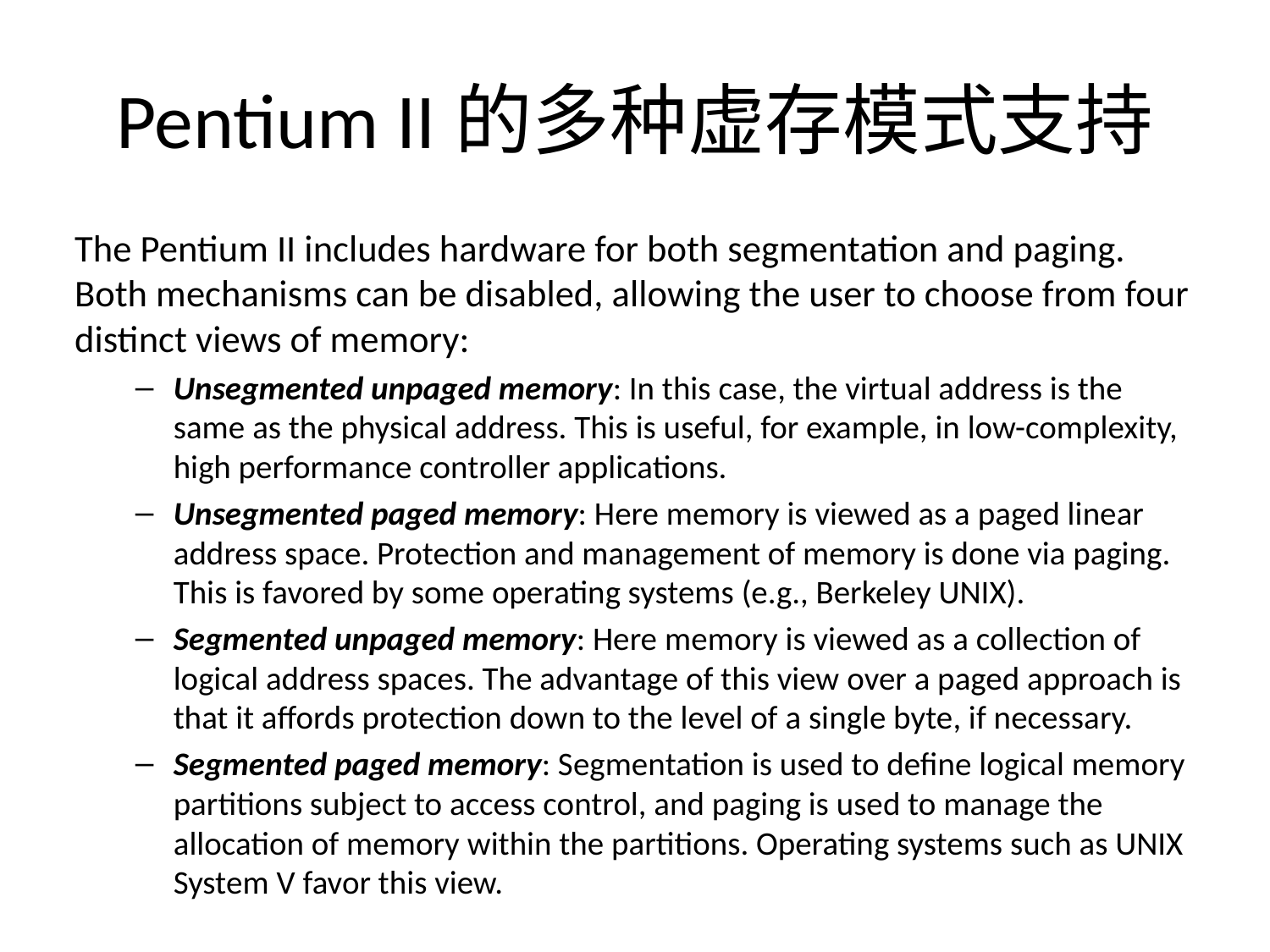

# Pentium II的多种虚存模式支持
The Pentium II includes hardware for both segmentation and paging. Both mechanisms can be disabled, allowing the user to choose from four distinct views of memory:
Unsegmented unpaged memory: In this case, the virtual address is the same as the physical address. This is useful, for example, in low-complexity, high performance controller applications.
Unsegmented paged memory: Here memory is viewed as a paged linear address space. Protection and management of memory is done via paging. This is favored by some operating systems (e.g., Berkeley UNIX).
Segmented unpaged memory: Here memory is viewed as a collection of logical address spaces. The advantage of this view over a paged approach is that it affords protection down to the level of a single byte, if necessary.
Segmented paged memory: Segmentation is used to define logical memory partitions subject to access control, and paging is used to manage the allocation of memory within the partitions. Operating systems such as UNIX System V favor this view.